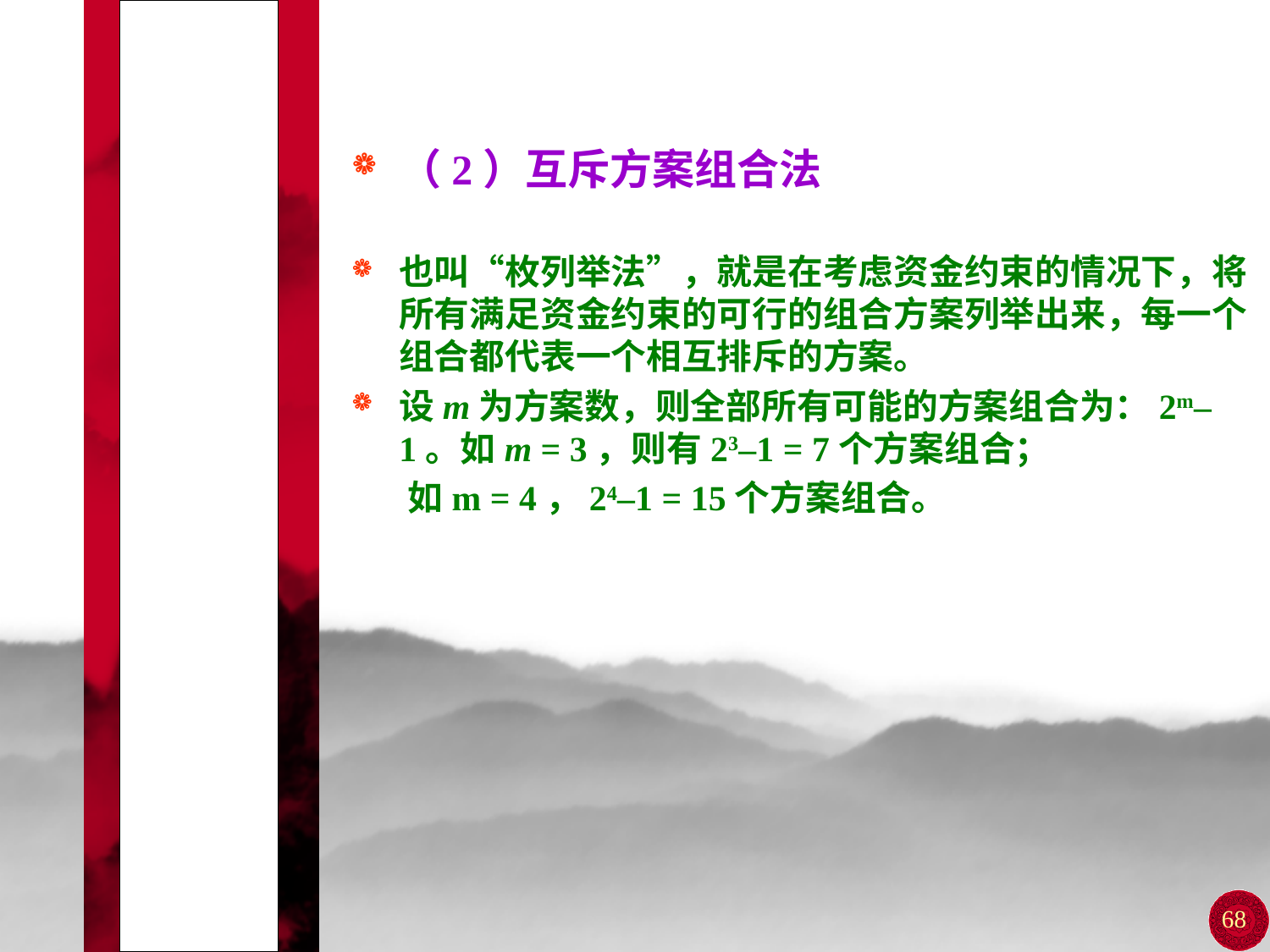

# 第三节    不同类型方案的评价与选择
（2）互斥方案组合法

也叫“枚列举法”，就是在考虑资金约束的情况下，将所有满足资金约束的可行的组合方案列举出来，每一个组合都代表一个相互排斥的方案。
设m为方案数，则全部所有可能的方案组合为：2m–1。如m = 3，则有23–1 = 7个方案组合；
      如m = 4，24–1 = 15个方案组合。
68